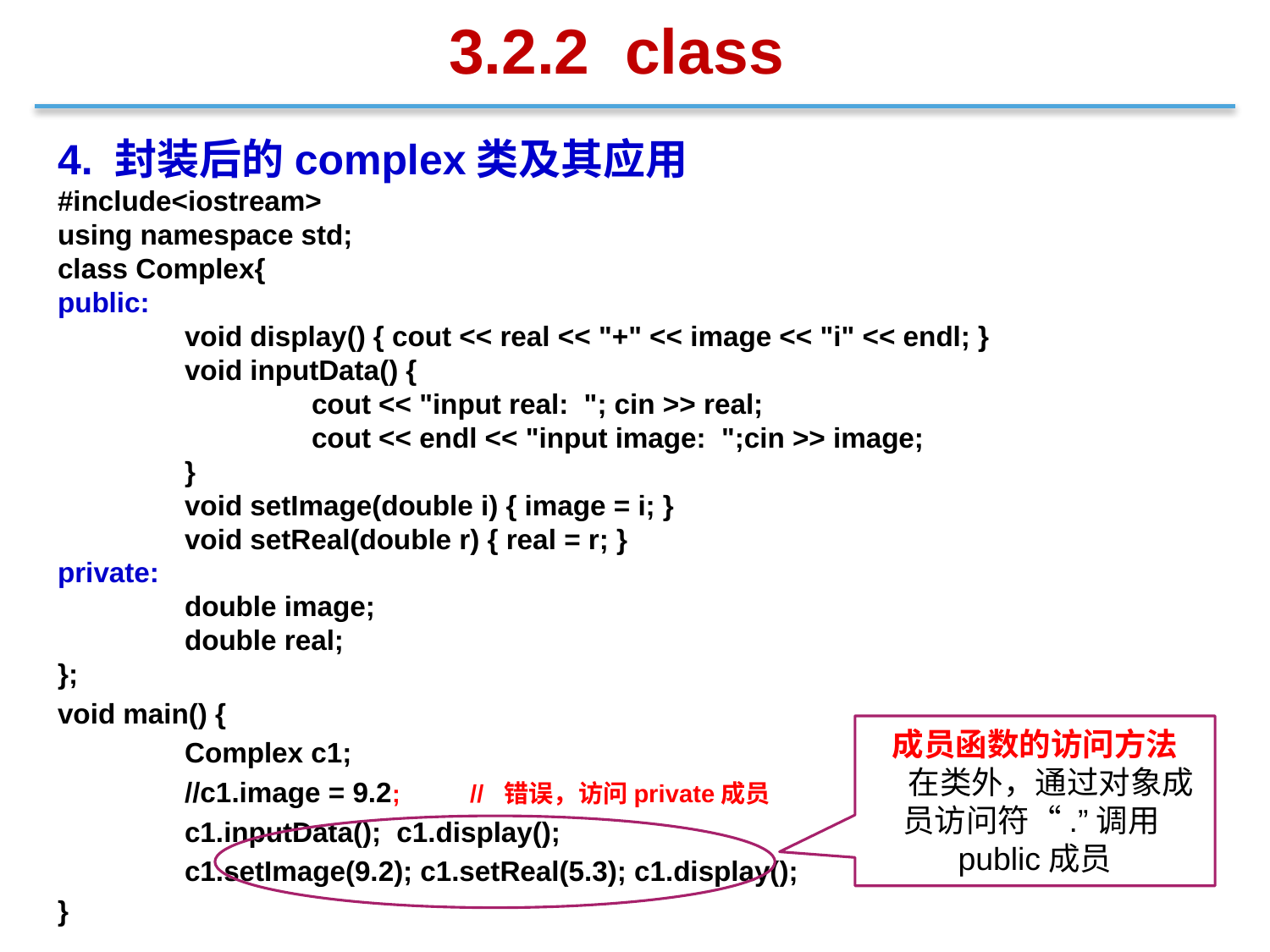

3.2.2  class
4. 封装后的complex类及其应用
#include<iostream>
using namespace std;
class Complex{
public:
	void display() { cout << real << "+" << image << "i" << endl; }
	void inputData() {
		cout << "input real:  "; cin >> real;
		cout << endl << "input image:  ";cin >> image;
	}
	void setImage(double i) { image = i; }
	void setReal(double r) { real = r; }
private:
	double image;
	double real;
};
void main() {
	Complex c1;
	//c1.image = 9.2;          //  错误，访问private成员
	c1.inputData();  c1.display();
	c1.setImage(9.2); c1.setReal(5.3); c1.display();
}

成员函数的访问方法
　在类外，通过对象成员访问符“.”调用public成员